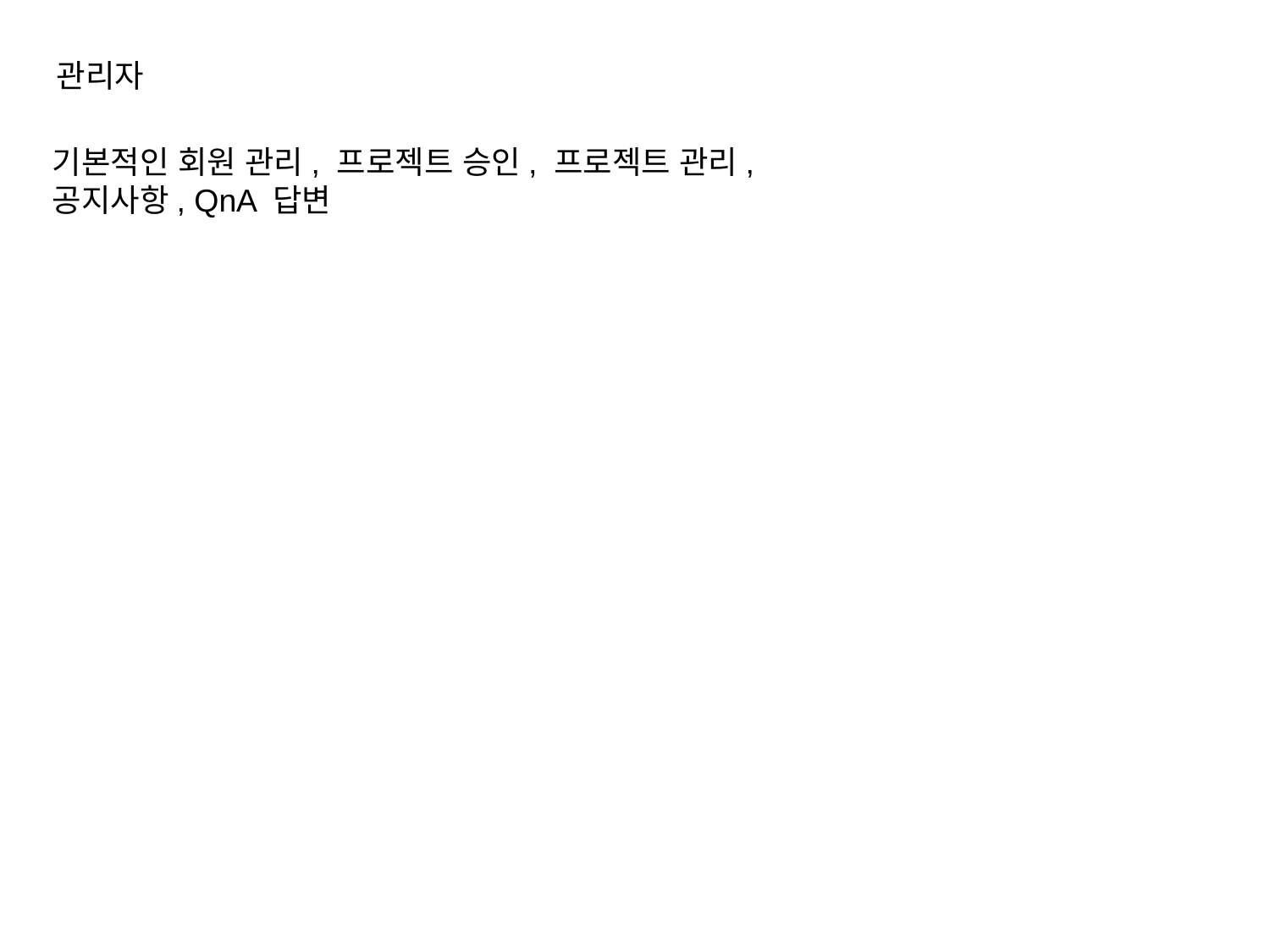

관리자
기본적인 회원 관리, 프로젝트 승인, 프로젝트 관리, 공지사항, QnA 답변